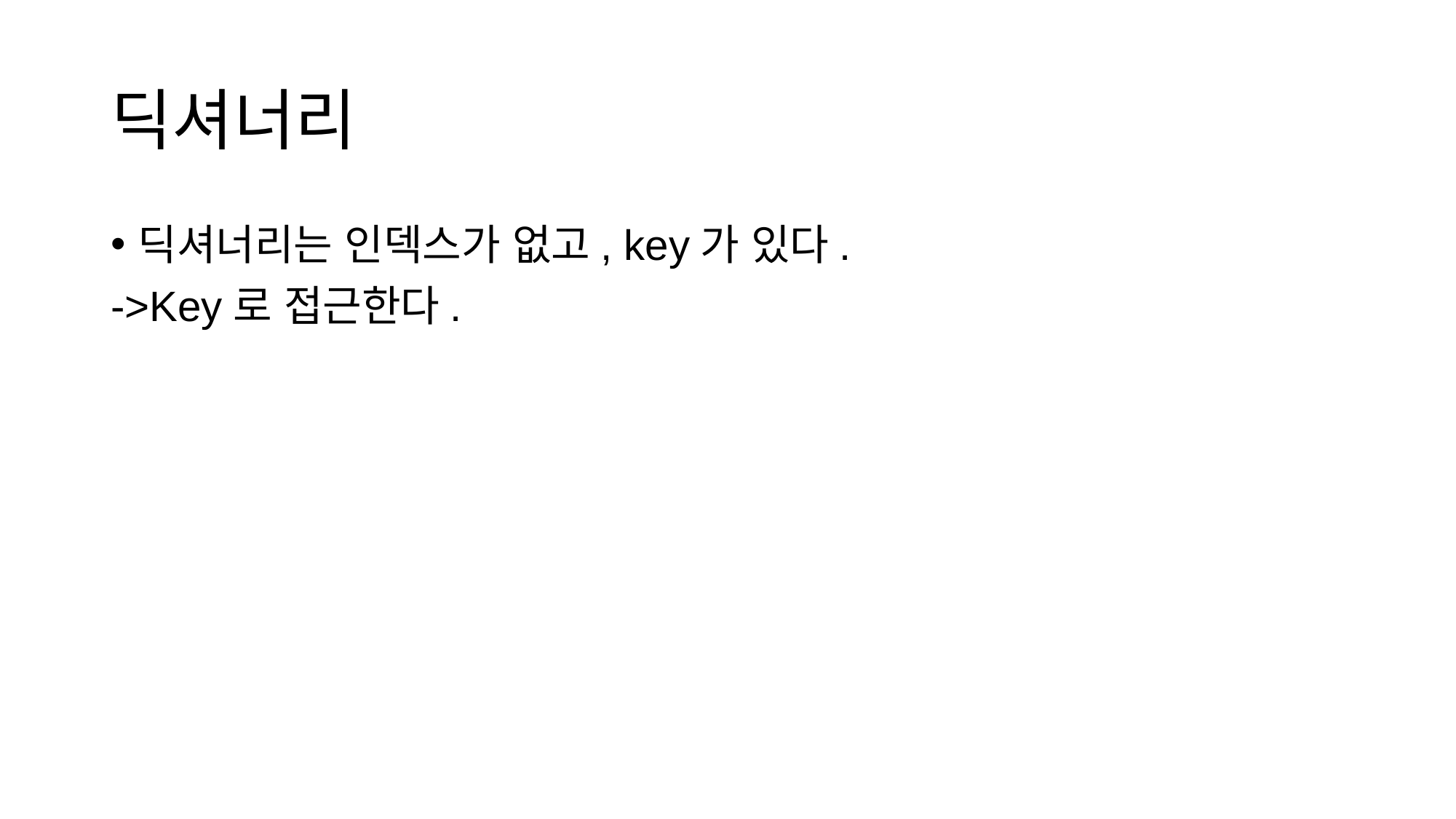

# 딕셔너리
딕셔너리는 인덱스가 없고, key가 있다.
->Key로 접근한다.